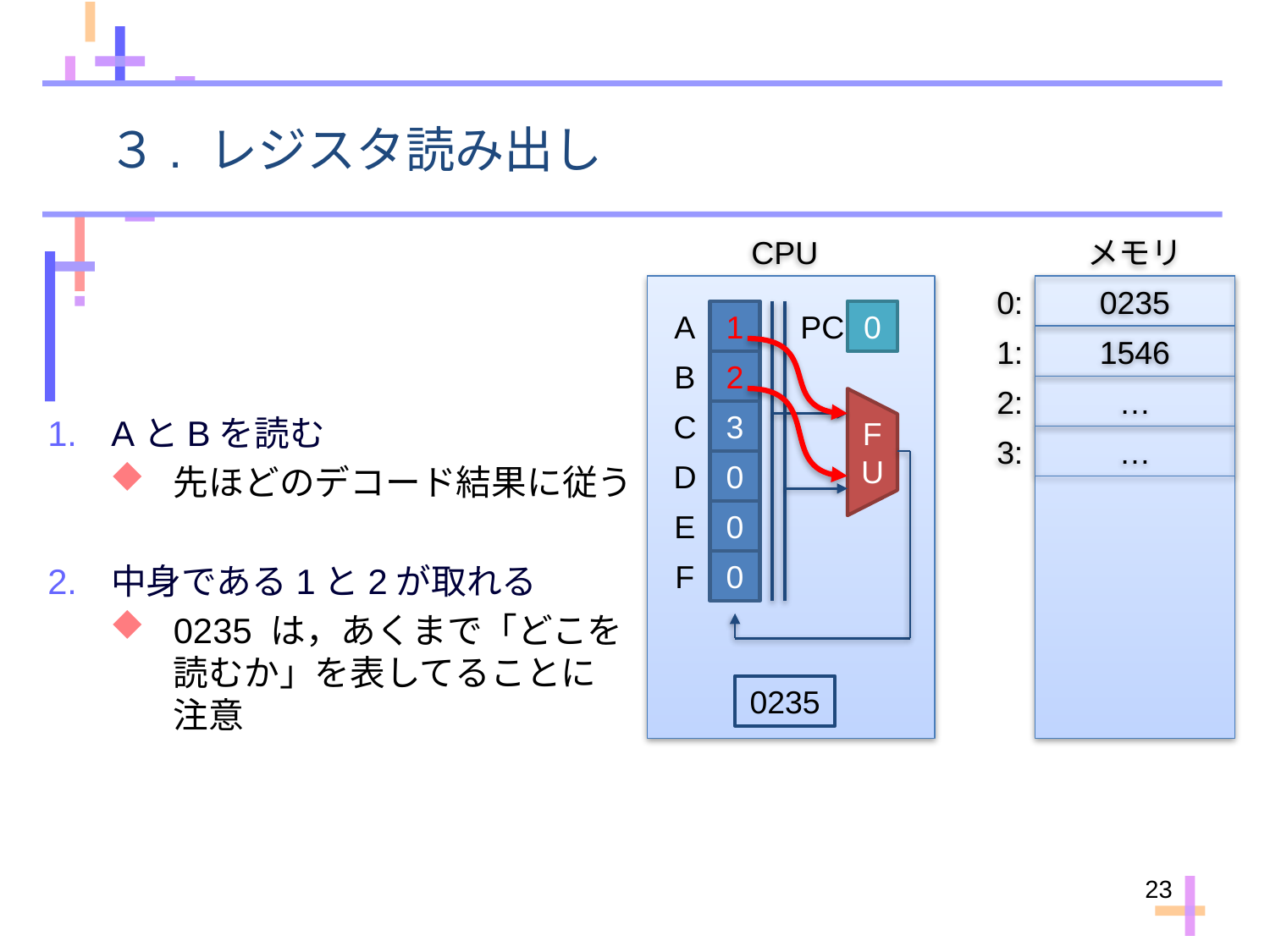

# ３. レジスタ読み出し
CPU
メモリ
AとBを読む
先ほどのデコード結果に従う

中身である1と2が取れる
0235 は，あくまで「どこを
読むか」を表してることに
注意

0:
0235

A
1
PC
0
1:
1546
B
2
2:
…
C
3
3:
…
FU
D
0
E
0
F
0
0235
23